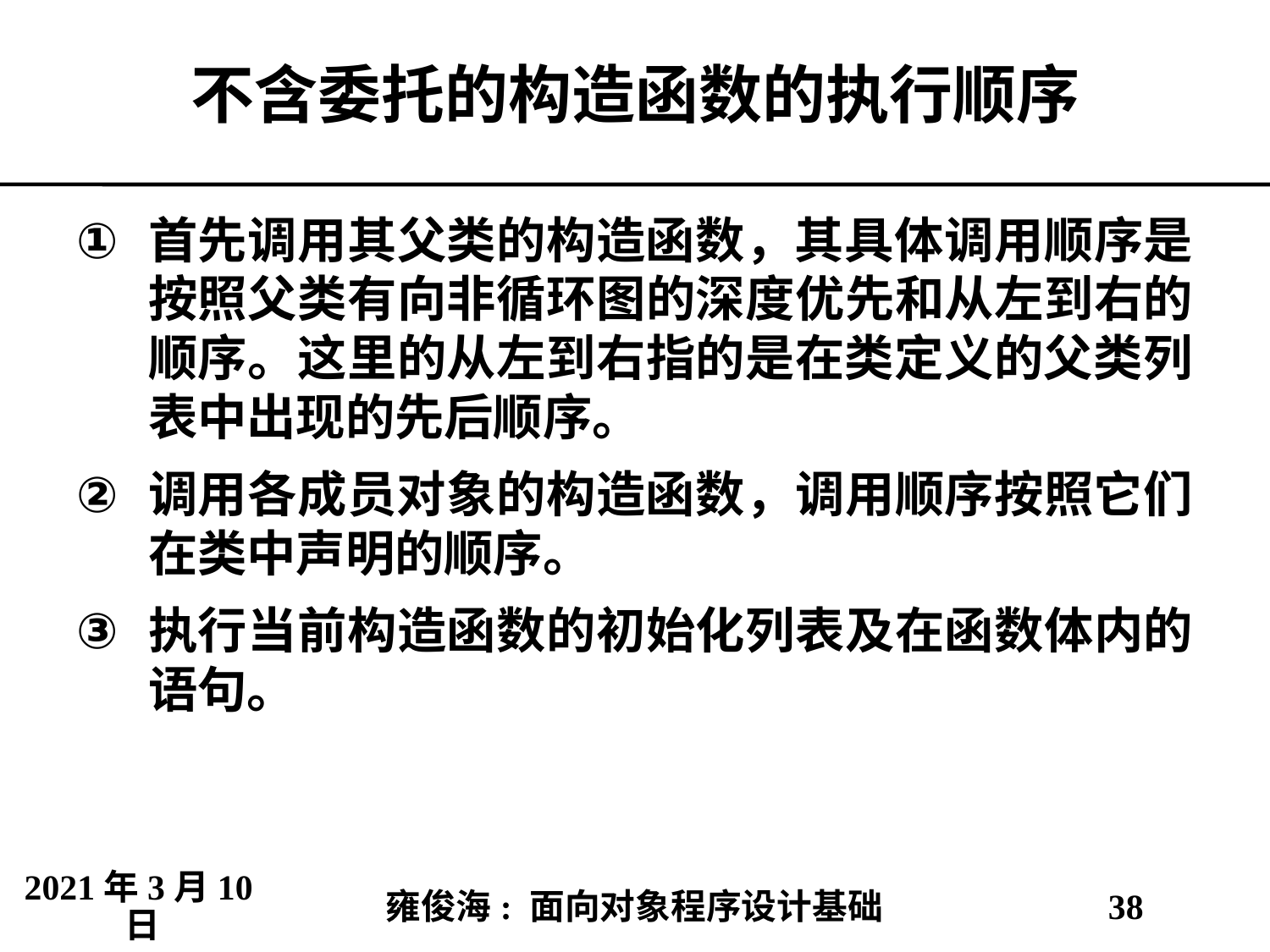

# 不含委托的构造函数的执行顺序

首先调用其父类的构造函数，其具体调用顺序是按照父类有向非循环图的深度优先和从左到右的顺序。这里的从左到右指的是在类定义的父类列表中出现的先后顺序。
调用各成员对象的构造函数，调用顺序按照它们在类中声明的顺序。
执行当前构造函数的初始化列表及在函数体内的语句。
2021年3月10日
雍俊海: 面向对象程序设计基础
38